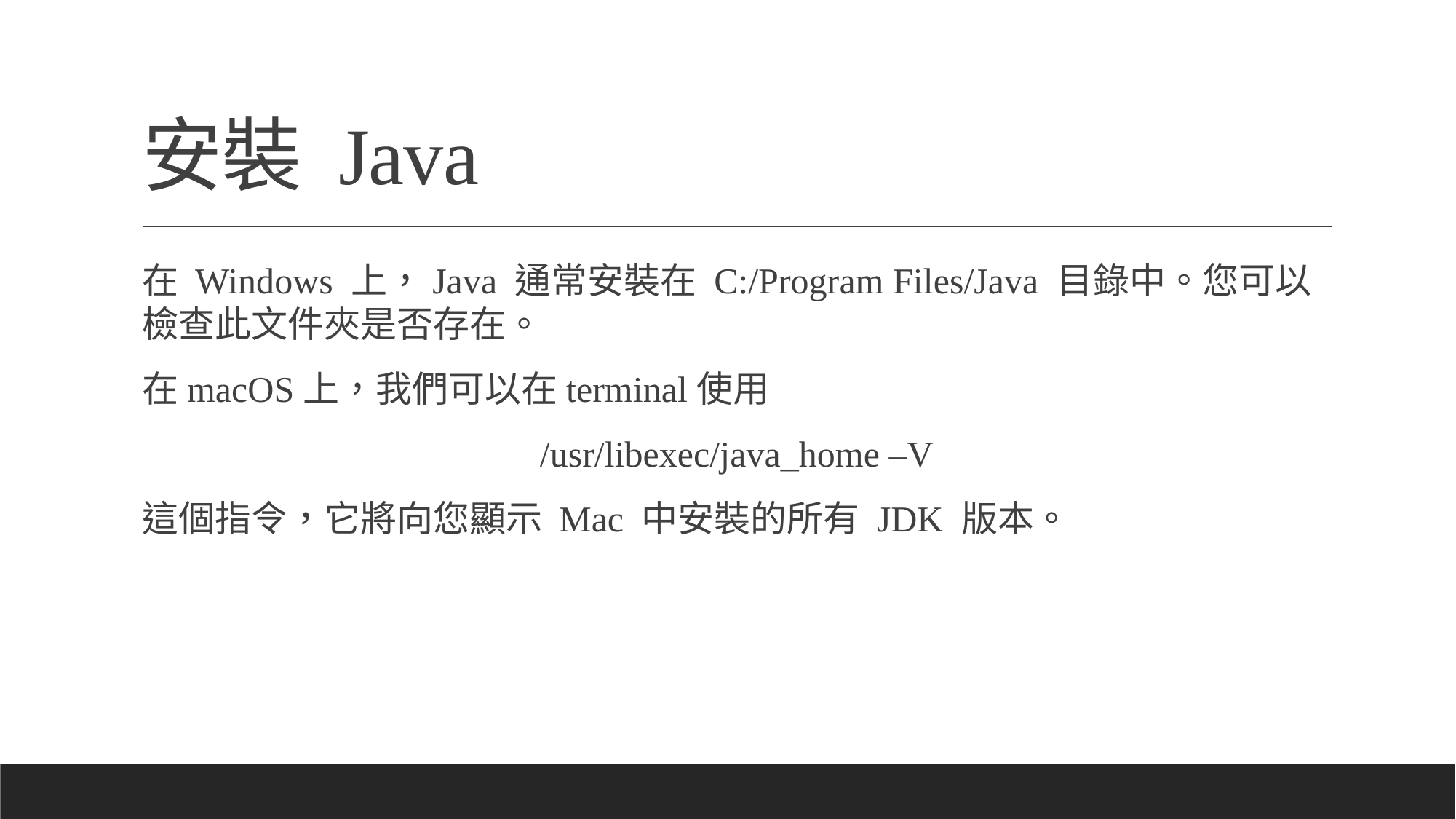

# 安裝 Java
在 Windows 上，Java 通常安裝在 C:/Program Files/Java 目錄中。您可以檢查此文件夾是否存在。
在macOS上，我們可以在terminal使用
/usr/libexec/java_home –V
這個指令，它將向您顯示 Mac 中安裝的所有 JDK 版本。